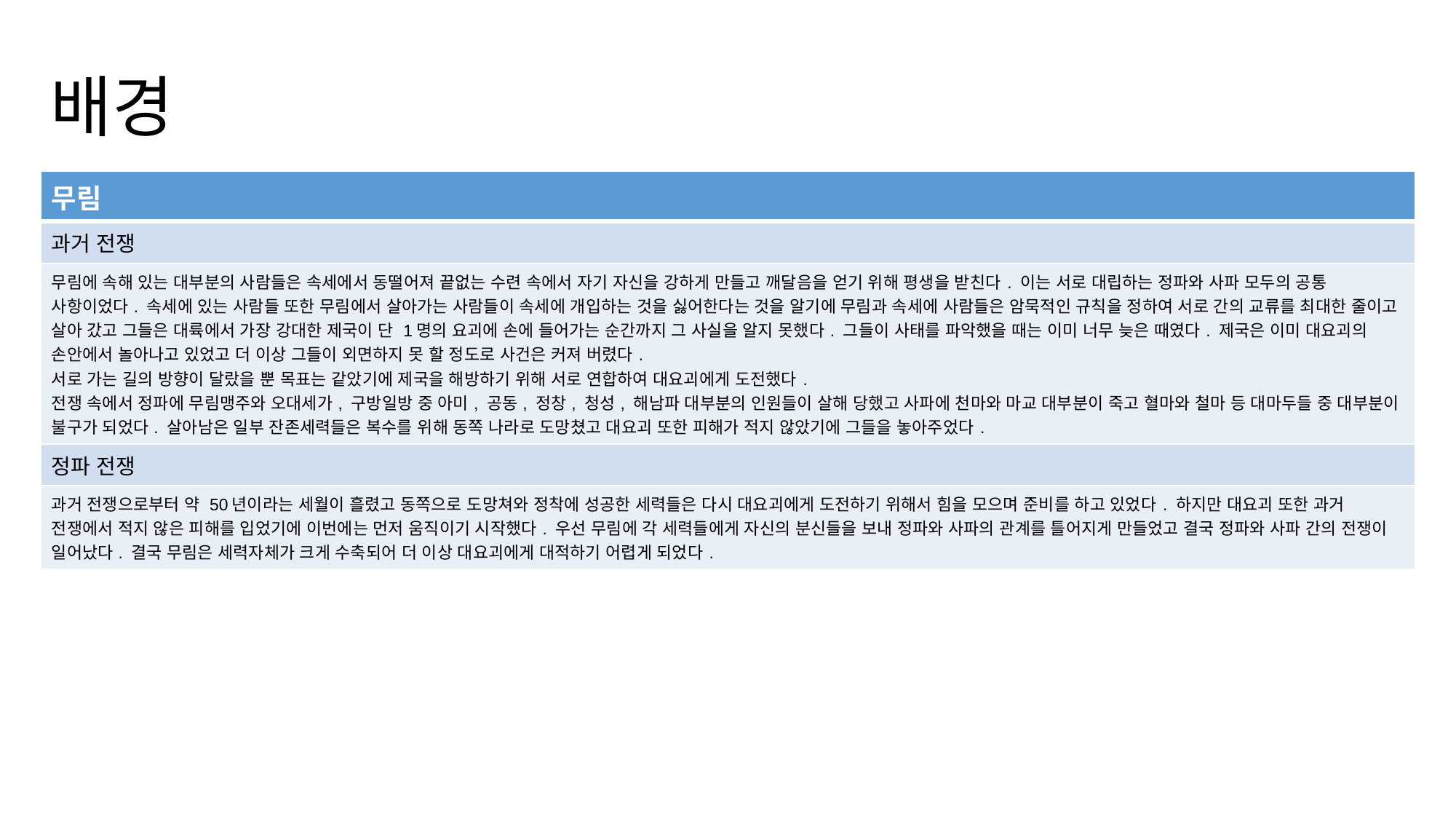

# 배경
| 무림 |
| --- |
| 과거 전쟁 |
| 무림에 속해 있는 대부분의 사람들은 속세에서 동떨어져 끝없는 수련 속에서 자기 자신을 강하게 만들고 깨달음을 얻기 위해 평생을 받친다. 이는 서로 대립하는 정파와 사파 모두의 공통 사항이었다. 속세에 있는 사람들 또한 무림에서 살아가는 사람들이 속세에 개입하는 것을 싫어한다는 것을 알기에 무림과 속세에 사람들은 암묵적인 규칙을 정하여 서로 간의 교류를 최대한 줄이고 살아 갔고 그들은 대륙에서 가장 강대한 제국이 단 1명의 요괴에 손에 들어가는 순간까지 그 사실을 알지 못했다. 그들이 사태를 파악했을 때는 이미 너무 늦은 때였다. 제국은 이미 대요괴의 손안에서 놀아나고 있었고 더 이상 그들이 외면하지 못 할 정도로 사건은 커져 버렸다. 서로 가는 길의 방향이 달랐을 뿐 목표는 같았기에 제국을 해방하기 위해 서로 연합하여 대요괴에게 도전했다. 전쟁 속에서 정파에 무림맹주와 오대세가, 구방일방 중 아미, 공동, 정창, 청성, 해남파 대부분의 인원들이 살해 당했고 사파에 천마와 마교 대부분이 죽고 혈마와 철마 등 대마두들 중 대부분이 불구가 되었다. 살아남은 일부 잔존세력들은 복수를 위해 동쪽 나라로 도망쳤고 대요괴 또한 피해가 적지 않았기에 그들을 놓아주었다. |
| 정파 전쟁 |
| 과거 전쟁으로부터 약 50년이라는 세월이 흘렸고 동쪽으로 도망쳐와 정착에 성공한 세력들은 다시 대요괴에게 도전하기 위해서 힘을 모으며 준비를 하고 있었다. 하지만 대요괴 또한 과거 전쟁에서 적지 않은 피해를 입었기에 이번에는 먼저 움직이기 시작했다. 우선 무림에 각 세력들에게 자신의 분신들을 보내 정파와 사파의 관계를 틀어지게 만들었고 결국 정파와 사파 간의 전쟁이 일어났다. 결국 무림은 세력자체가 크게 수축되어 더 이상 대요괴에게 대적하기 어렵게 되었다. |